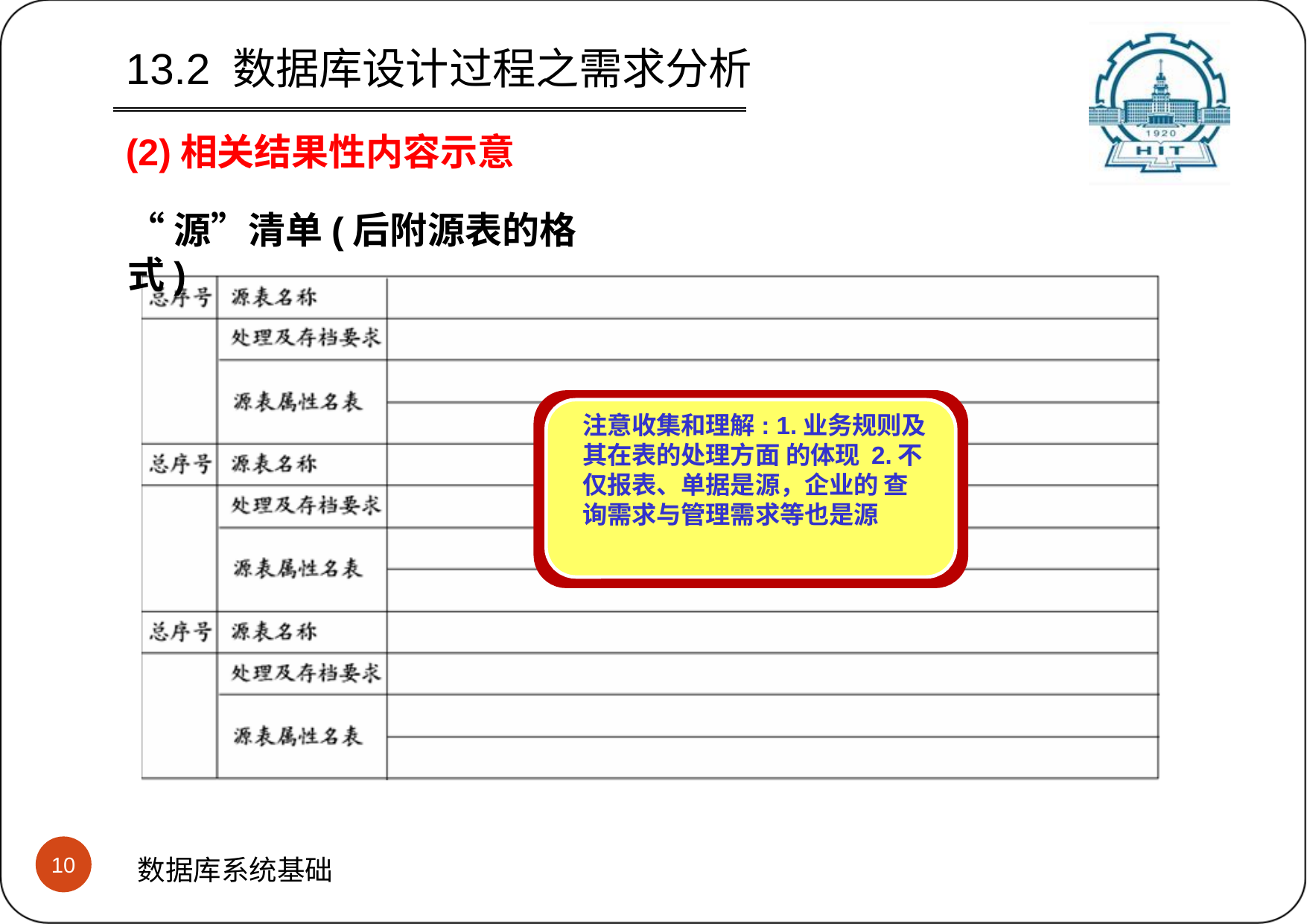

# 13.2 数据库设计过程之需求分析
(2)相关结果性内容示意

“源”清单(后附源表的格式)

注意收集和理解: 1.业务规则及其在表的处理方面 的体现 2.不仅报表、单据是源，企业的 查询需求与管理需求等也是源